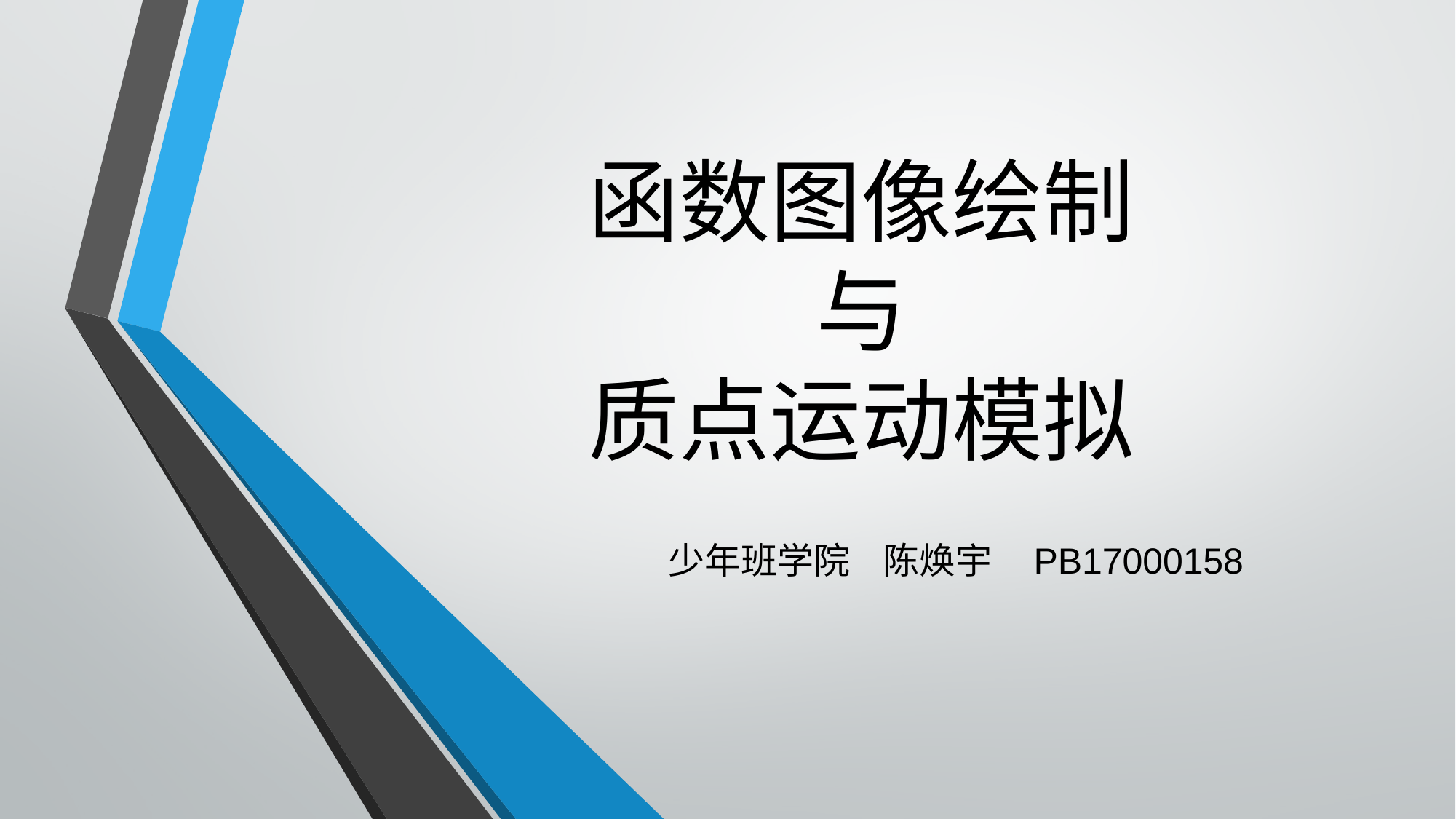

# 函数图像绘制 与 质点运动模拟

少年班学院    陈焕宇    PB17000158